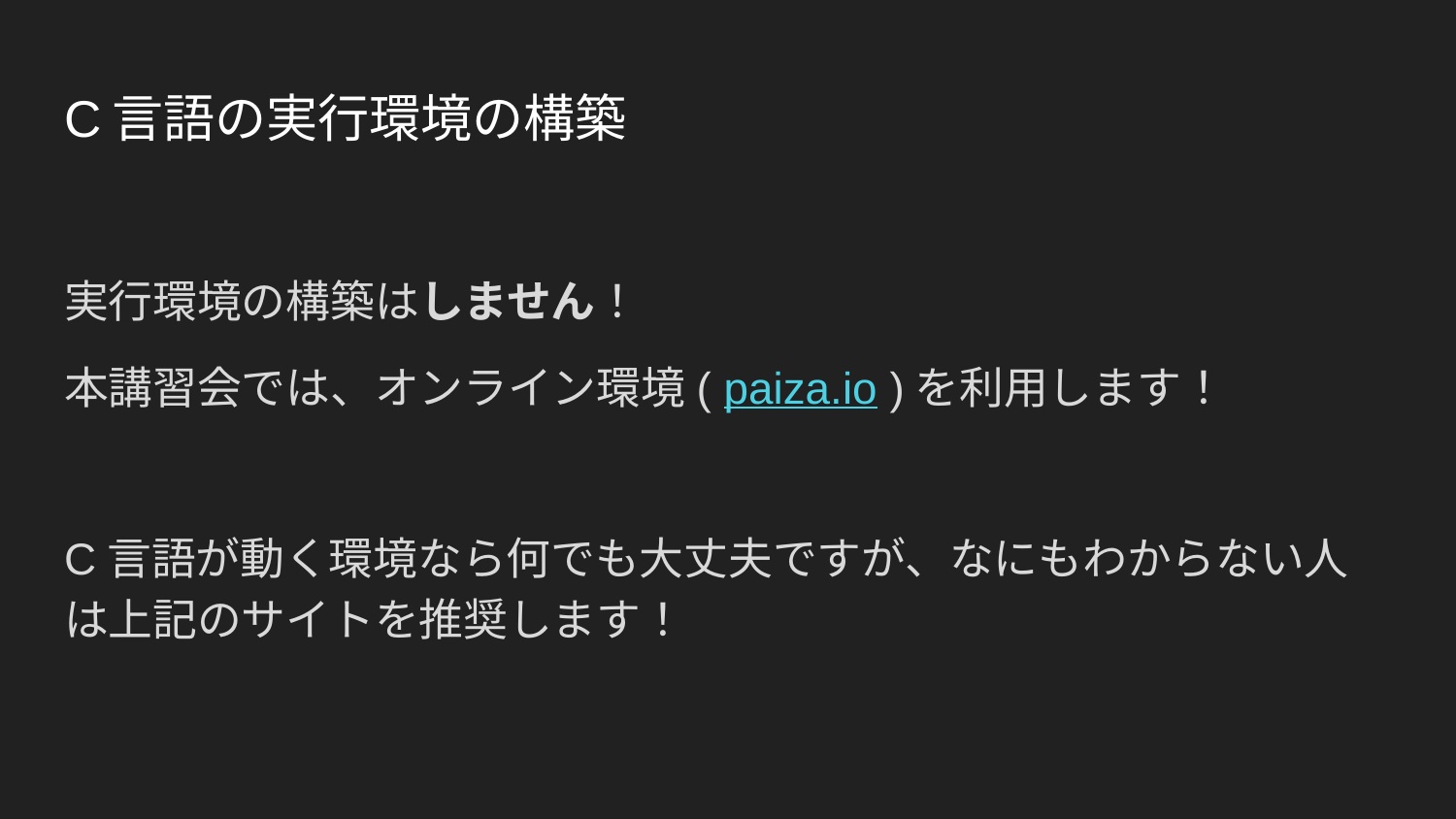

# C言語の実行環境の構築

実行環境の構築はしません！
本講習会では、オンライン環境( paiza.io )を利用します！

C言語が動く環境なら何でも大丈夫ですが、なにもわからない人は上記のサイトを推奨します！